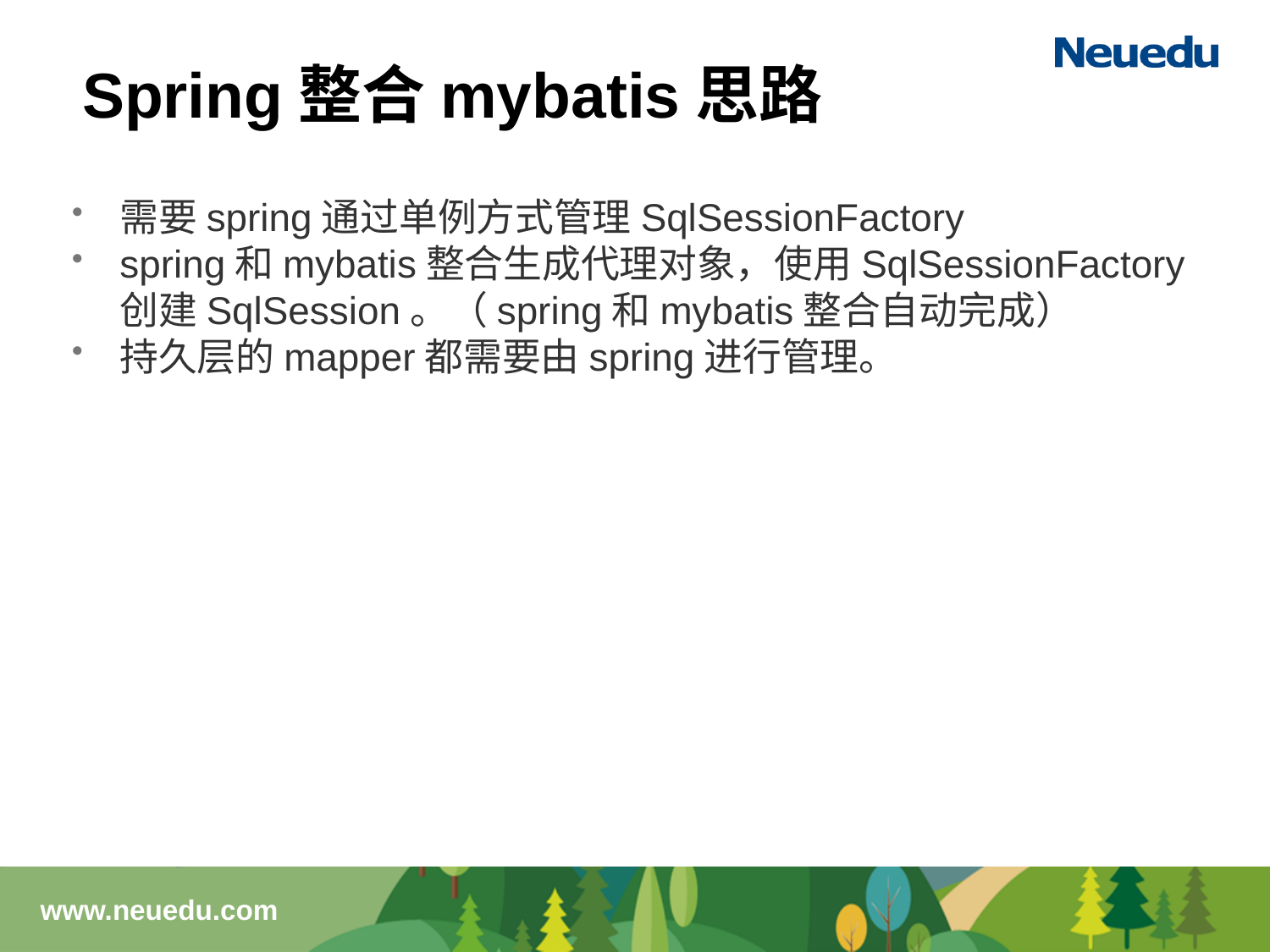

# Spring整合mybatis思路
需要spring通过单例方式管理SqlSessionFactory
spring和mybatis整合生成代理对象，使用SqlSessionFactory创建SqlSession。（spring和mybatis整合自动完成）
持久层的mapper都需要由spring进行管理。